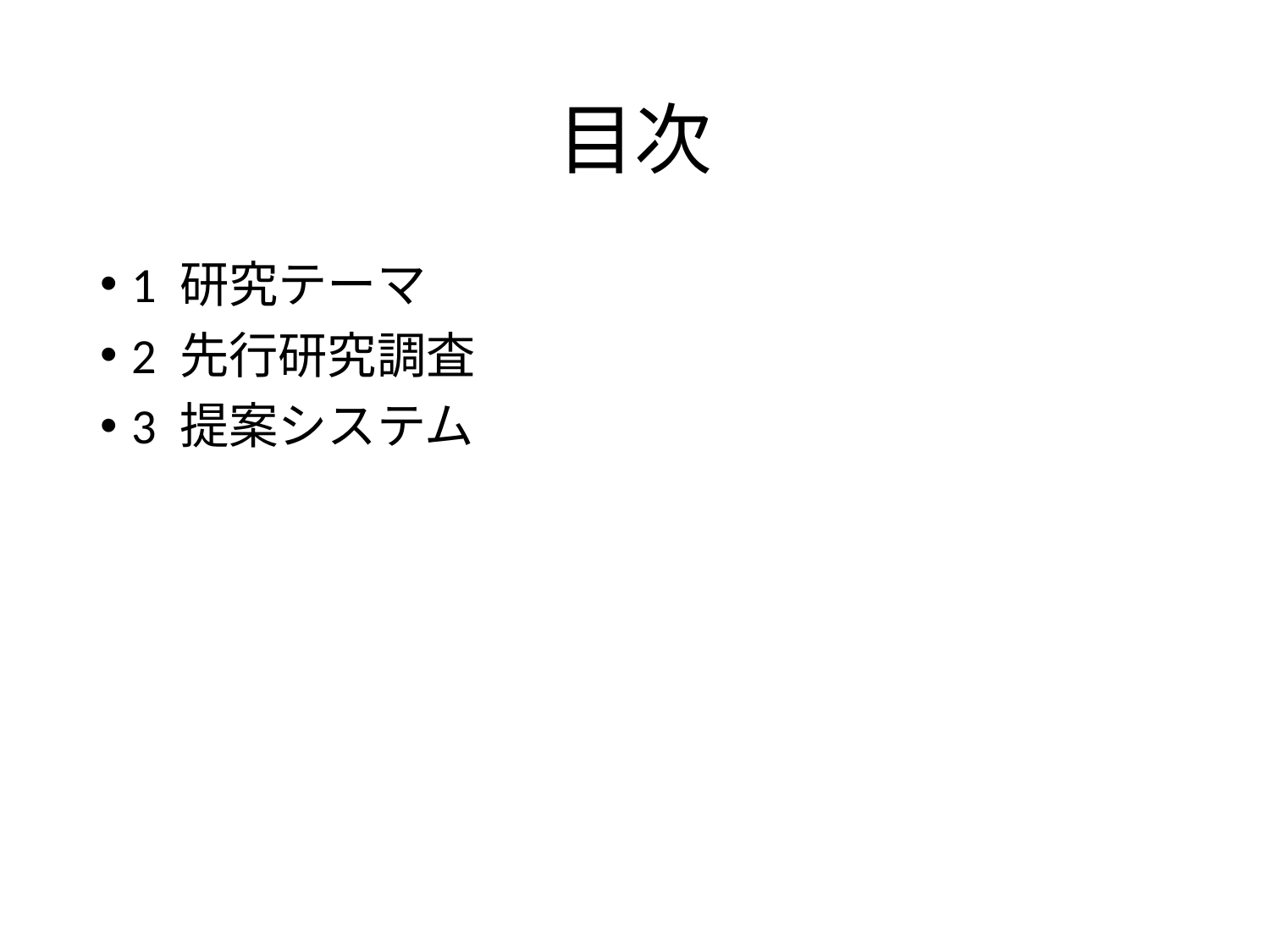

# 目次
1 研究テーマ
2 先行研究調査
3 提案システム